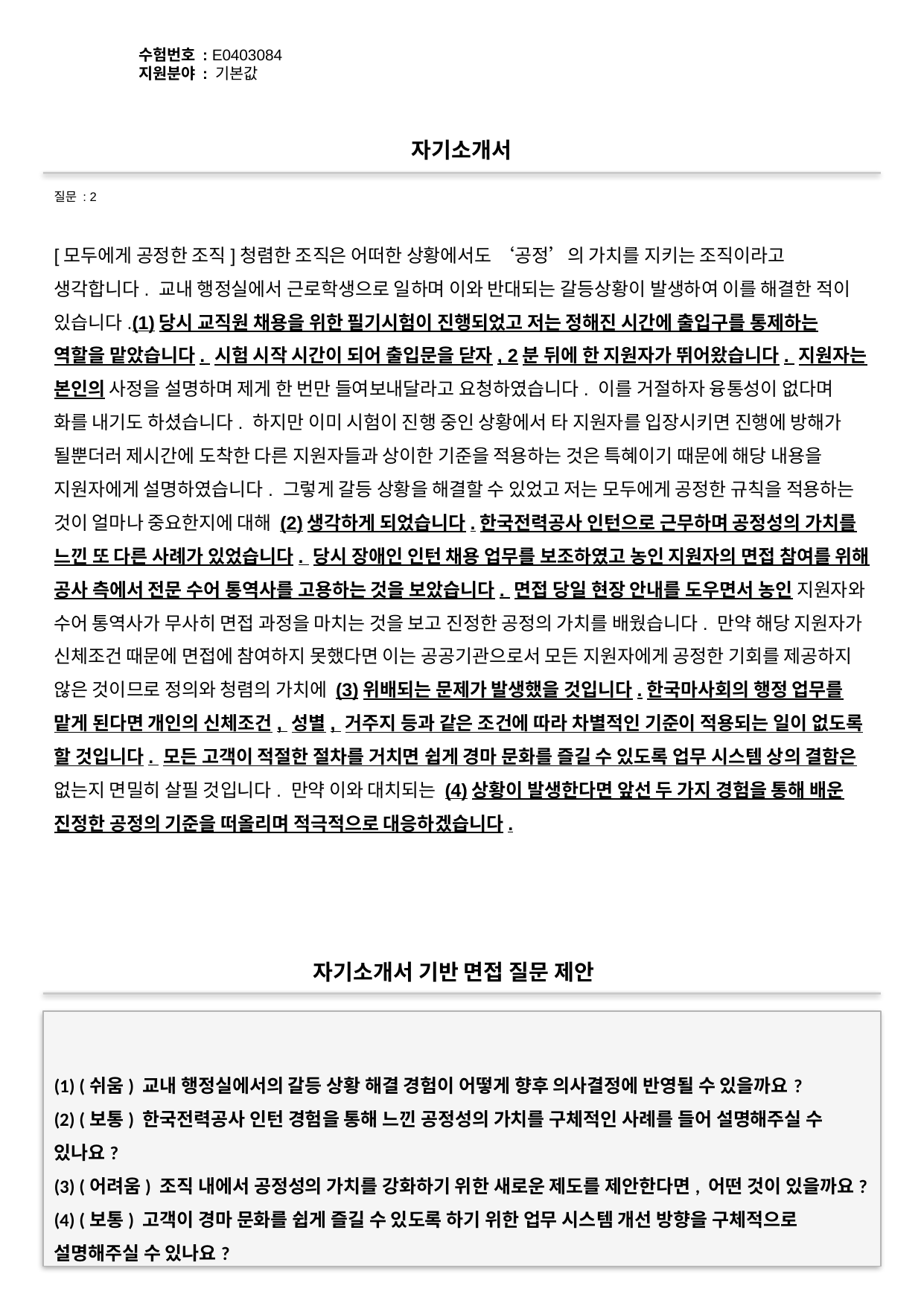

수험번호 : E0403084
지원분야 : 기본값
#

자기소개서

질문 : 2

[모두에게 공정한 조직]청렴한 조직은 어떠한 상황에서도 ‘공정’의 가치를 지키는 조직이라고 생각합니다. 교내 행정실에서 근로학생으로 일하며 이와 반대되는 갈등상황이 발생하여 이를 해결한 적이 있습니다.(1)당시 교직원 채용을 위한 필기시험이 진행되었고 저는 정해진 시간에 출입구를 통제하는 역할을 맡았습니다. 시험 시작 시간이 되어 출입문을 닫자, 2분 뒤에 한 지원자가 뛰어왔습니다. 지원자는 본인의 사정을 설명하며 제게 한 번만 들여보내달라고 요청하였습니다. 이를 거절하자 융통성이 없다며 화를 내기도 하셨습니다. 하지만 이미 시험이 진행 중인 상황에서 타 지원자를 입장시키면 진행에 방해가 될뿐더러 제시간에 도착한 다른 지원자들과 상이한 기준을 적용하는 것은 특혜이기 때문에 해당 내용을 지원자에게 설명하였습니다. 그렇게 갈등 상황을 해결할 수 있었고 저는 모두에게 공정한 규칙을 적용하는 것이 얼마나 중요한지에 대해 (2)생각하게 되었습니다.한국전력공사 인턴으로 근무하며 공정성의 가치를 느낀 또 다른 사례가 있었습니다. 당시 장애인 인턴 채용 업무를 보조하였고 농인 지원자의 면접 참여를 위해 공사 측에서 전문 수어 통역사를 고용하는 것을 보았습니다. 면접 당일 현장 안내를 도우면서 농인 지원자와 수어 통역사가 무사히 면접 과정을 마치는 것을 보고 진정한 공정의 가치를 배웠습니다. 만약 해당 지원자가 신체조건 때문에 면접에 참여하지 못했다면 이는 공공기관으로서 모든 지원자에게 공정한 기회를 제공하지 않은 것이므로 정의와 청렴의 가치에 (3)위배되는 문제가 발생했을 것입니다.한국마사회의 행정 업무를 맡게 된다면 개인의 신체조건, 성별, 거주지 등과 같은 조건에 따라 차별적인 기준이 적용되는 일이 없도록 할 것입니다. 모든 고객이 적절한 절차를 거치면 쉽게 경마 문화를 즐길 수 있도록 업무 시스템 상의 결함은 없는지 면밀히 살필 것입니다. 만약 이와 대치되는 (4)상황이 발생한다면 앞선 두 가지 경험을 통해 배운 진정한 공정의 기준을 떠올리며 적극적으로 대응하겠습니다.

자기소개서 기반 면접 질문 제안

(1) (쉬움) 교내 행정실에서의 갈등 상황 해결 경험이 어떻게 향후 의사결정에 반영될 수 있을까요?
(2) (보통) 한국전력공사 인턴 경험을 통해 느낀 공정성의 가치를 구체적인 사례를 들어 설명해주실 수 있나요?
(3) (어려움) 조직 내에서 공정성의 가치를 강화하기 위한 새로운 제도를 제안한다면, 어떤 것이 있을까요?
(4) (보통) 고객이 경마 문화를 쉽게 즐길 수 있도록 하기 위한 업무 시스템 개선 방향을 구체적으로 설명해주실 수 있나요?